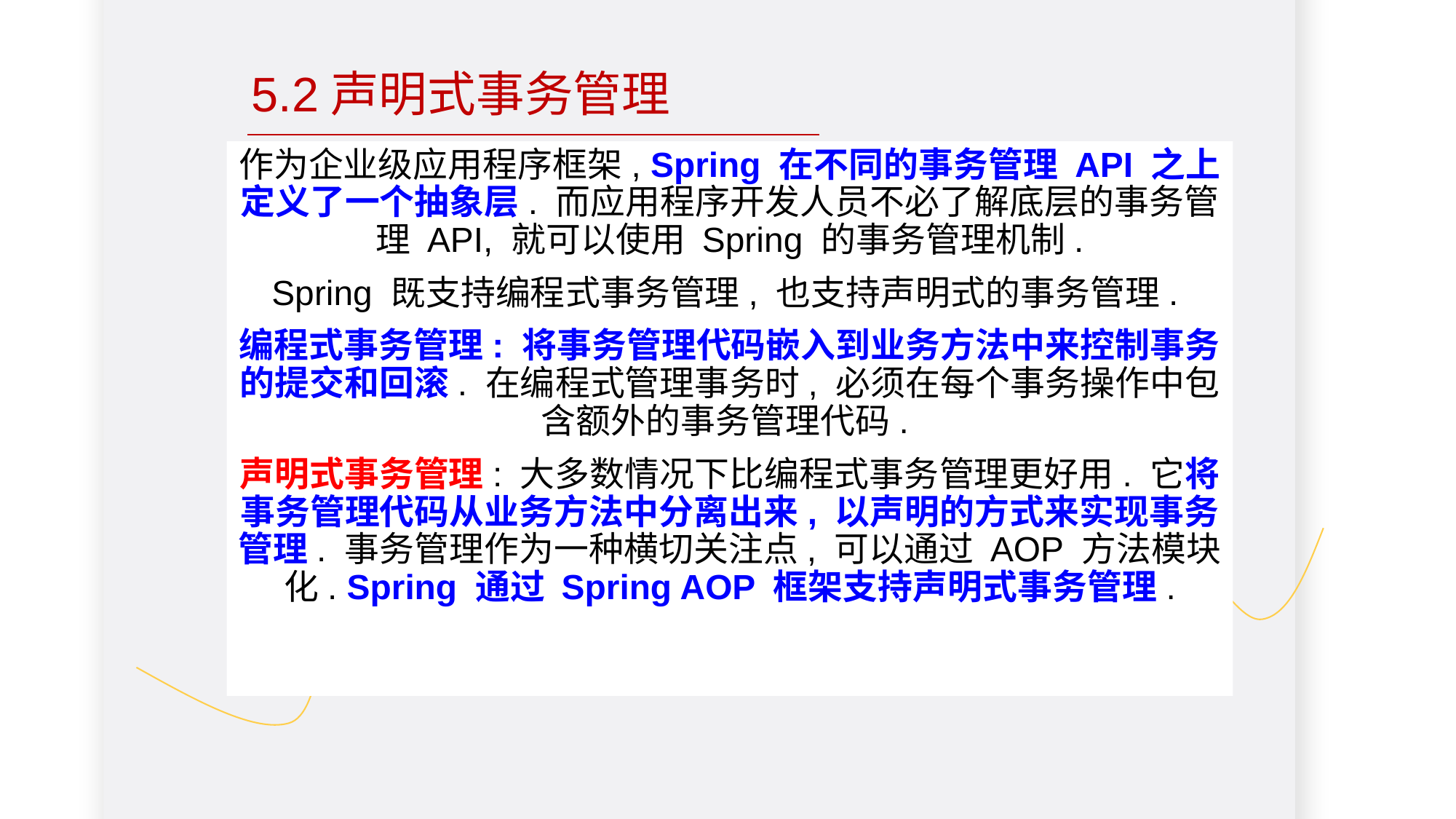

5.2声明式事务管理
作为企业级应用程序框架, Spring 在不同的事务管理 API 之上定义了一个抽象层. 而应用程序开发人员不必了解底层的事务管理 API, 就可以使用 Spring 的事务管理机制.
Spring 既支持编程式事务管理, 也支持声明式的事务管理.
编程式事务管理: 将事务管理代码嵌入到业务方法中来控制事务的提交和回滚. 在编程式管理事务时, 必须在每个事务操作中包含额外的事务管理代码.
声明式事务管理: 大多数情况下比编程式事务管理更好用. 它将事务管理代码从业务方法中分离出来, 以声明的方式来实现事务管理. 事务管理作为一种横切关注点, 可以通过 AOP 方法模块化. Spring 通过 Spring AOP 框架支持声明式事务管理.